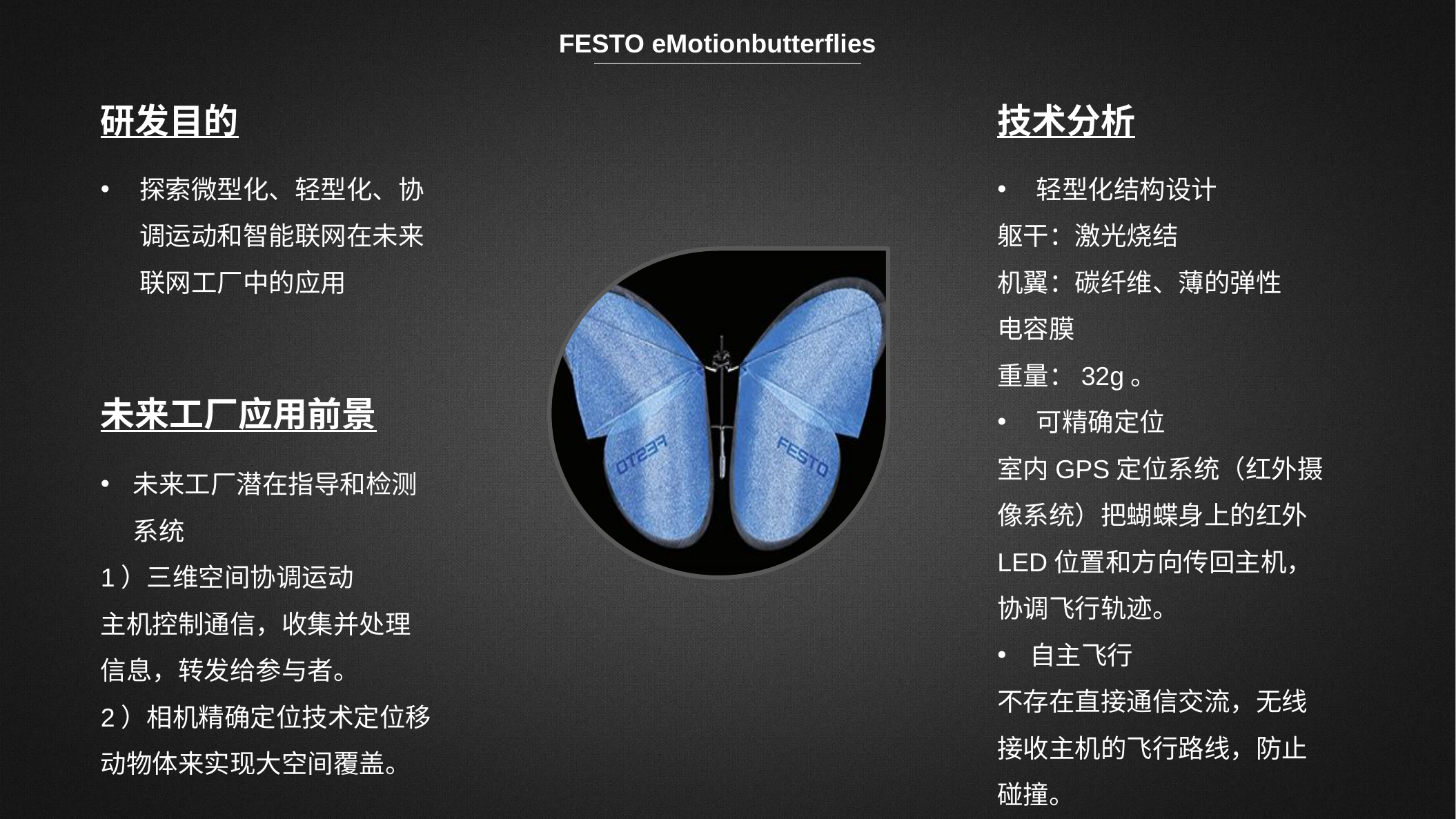

FESTO eMotionbutterflies
技术分析
研发目的
轻型化结构设计
躯干：激光烧结
机翼：碳纤维、薄的弹性   	电容膜
重量：32g。
可精确定位
室内GPS定位系统（红外摄像系统）把蝴蝶身上的红外LED位置和方向传回主机，协调飞行轨迹。
自主飞行
不存在直接通信交流，无线接收主机的飞行路线，防止碰撞。
探索微型化、轻型化、协调运动和智能联网在未来联网工厂中的应用

未来工厂应用前景
未来工厂潜在指导和检测系统
1）三维空间协调运动
主机控制通信，收集并处理信息，转发给参与者。
2）相机精确定位技术定位移动物体来实现大空间覆盖。